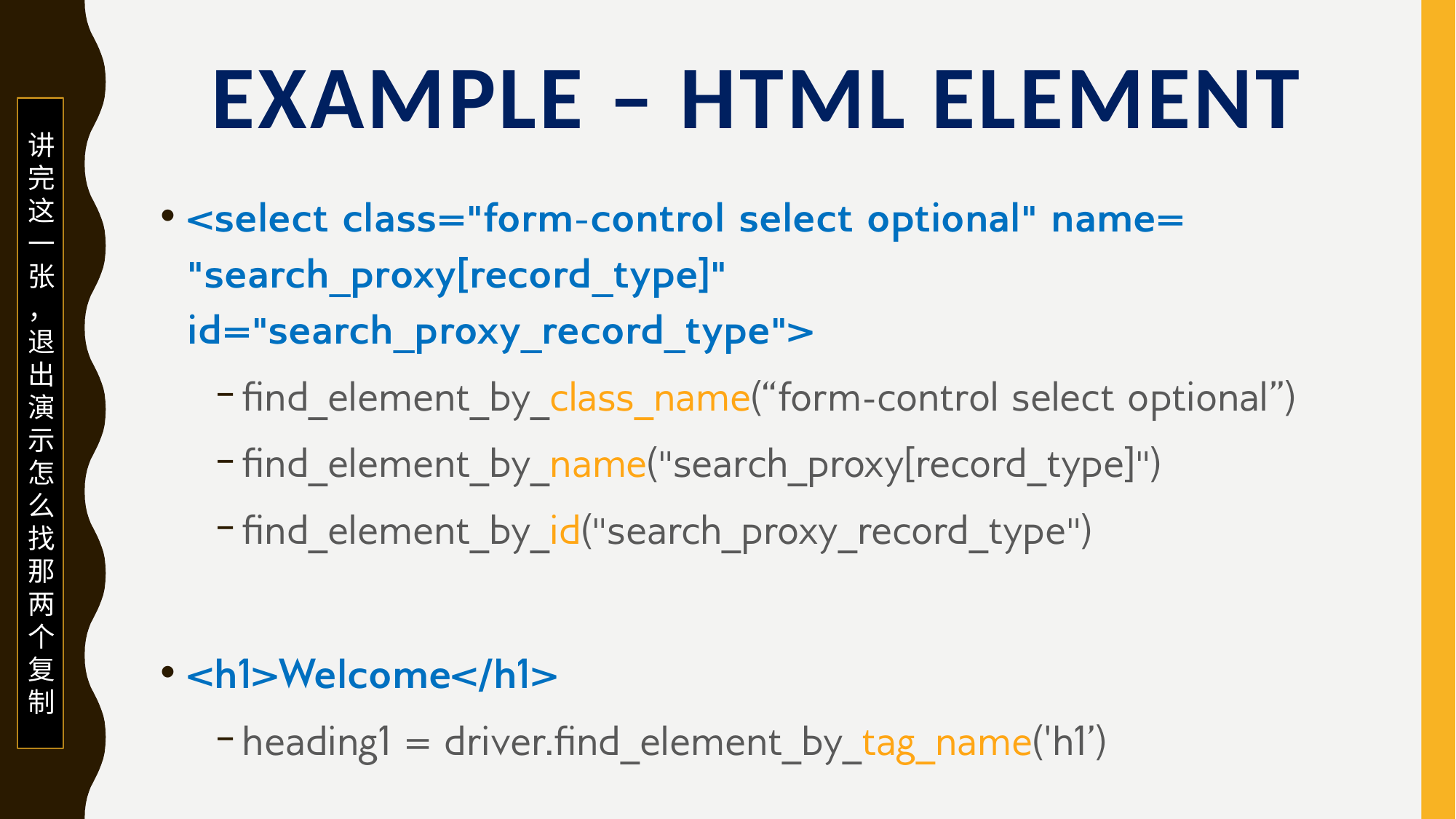

# Example – HTML Element
讲完这一张，退出演示怎么找那两个复制
<select class="form-control select optional" name= "search_proxy[record_type]" id="search_proxy_record_type">
find_element_by_class_name(“form-control select optional”)
find_element_by_name("search_proxy[record_type]")
find_element_by_id("search_proxy_record_type")

<h1>Welcome</h1>
heading1 = driver.find_element_by_tag_name('h1’)